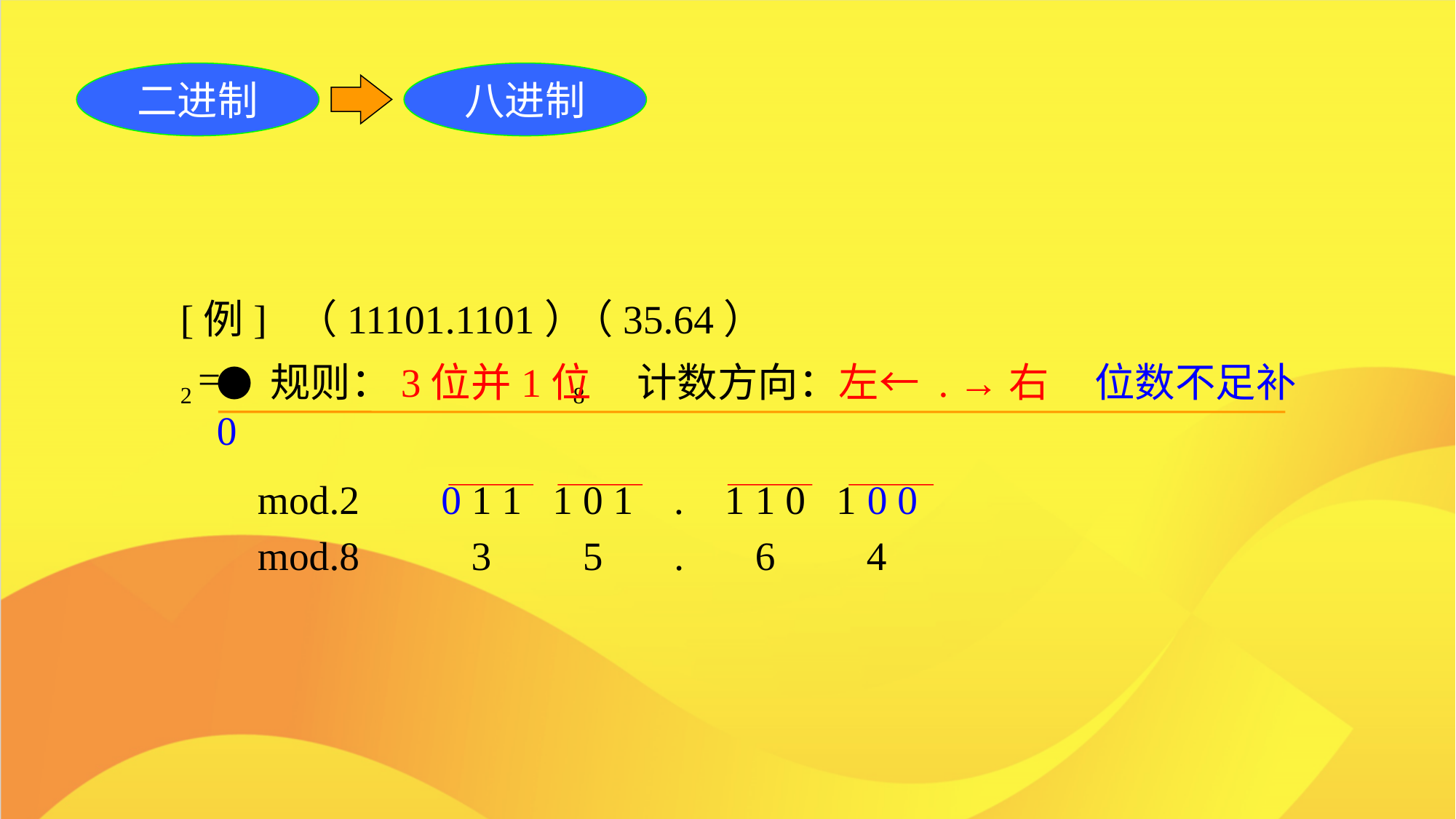

二进制
八进制

[例]  （11101.1101）2 =
（35.64）8
● 规则：3位并1位     计数方向：左← . →右     位数不足补0
    mod.2        0 1 1   1 0 1    .    1 1 0   1 0 0
    mod.8           3         5       .       6         4